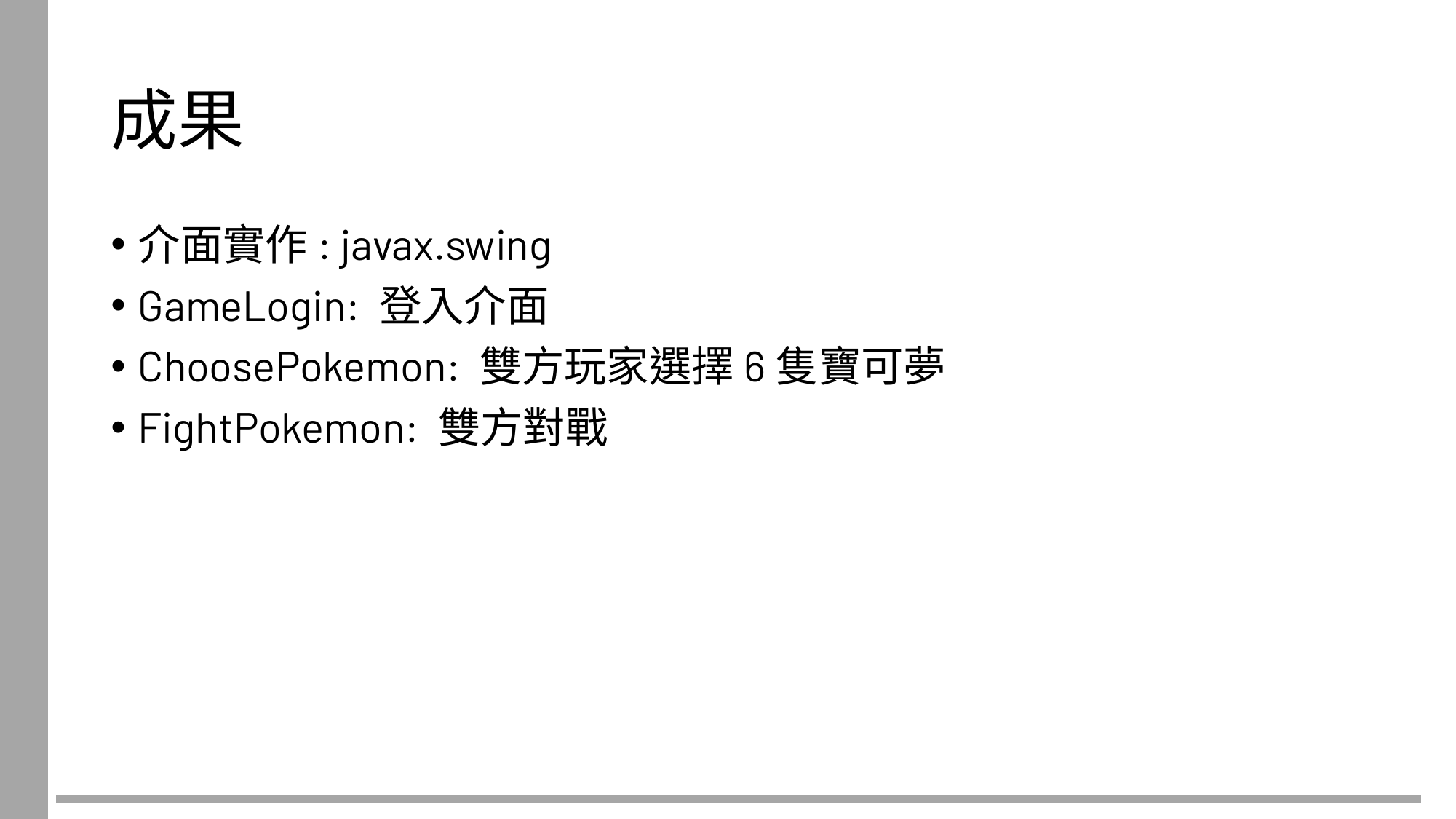

# 成果
介面實作: javax.swing
GameLogin: 登入介面
ChoosePokemon: 雙方玩家選擇6隻寶可夢
FightPokemon: 雙方對戰